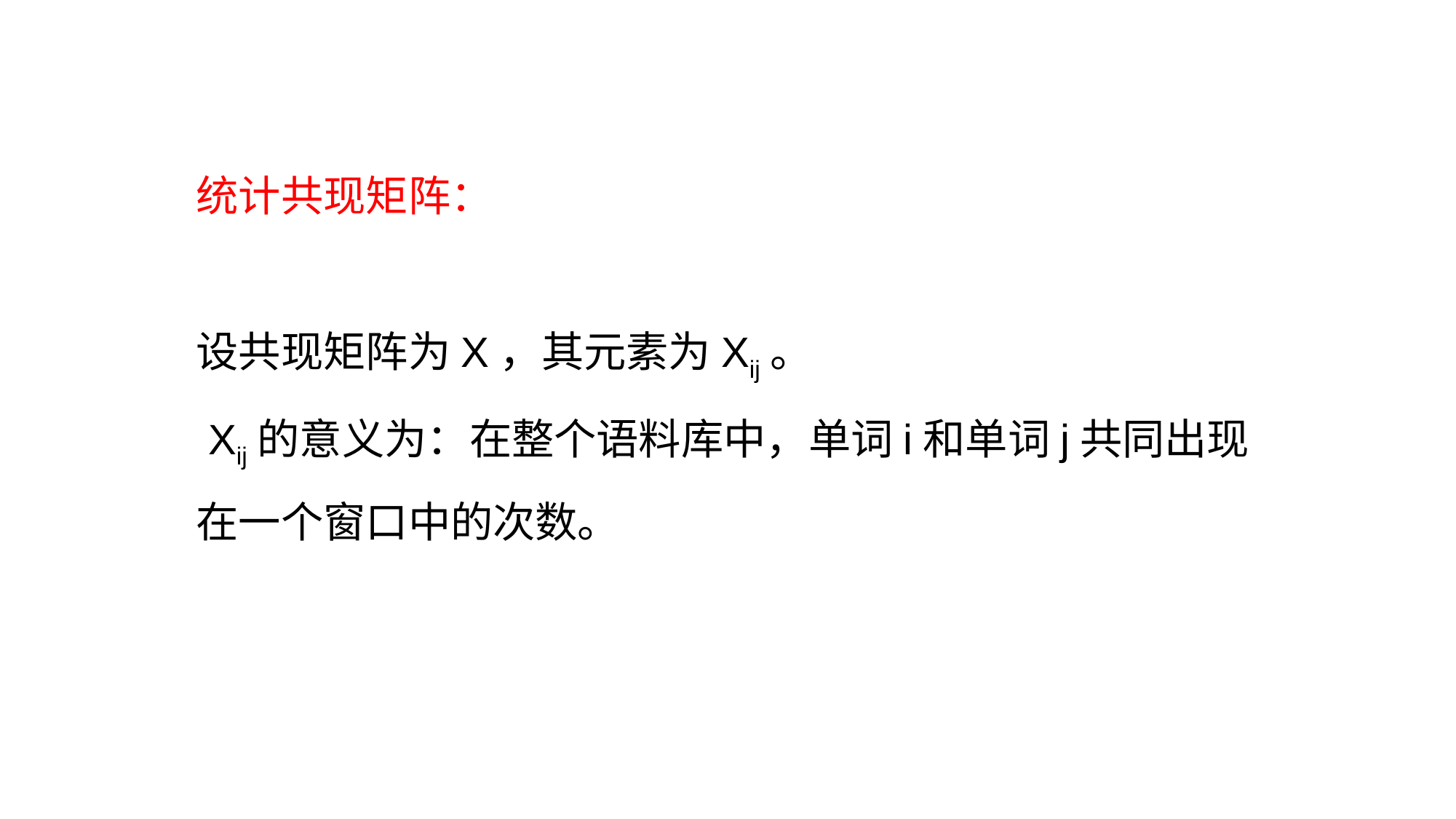

统计共现矩阵：

设共现矩阵为X，其元素为Xij。
 Xij的意义为：在整个语料库中，单词i和单词j共同出现在一个窗口中的次数。